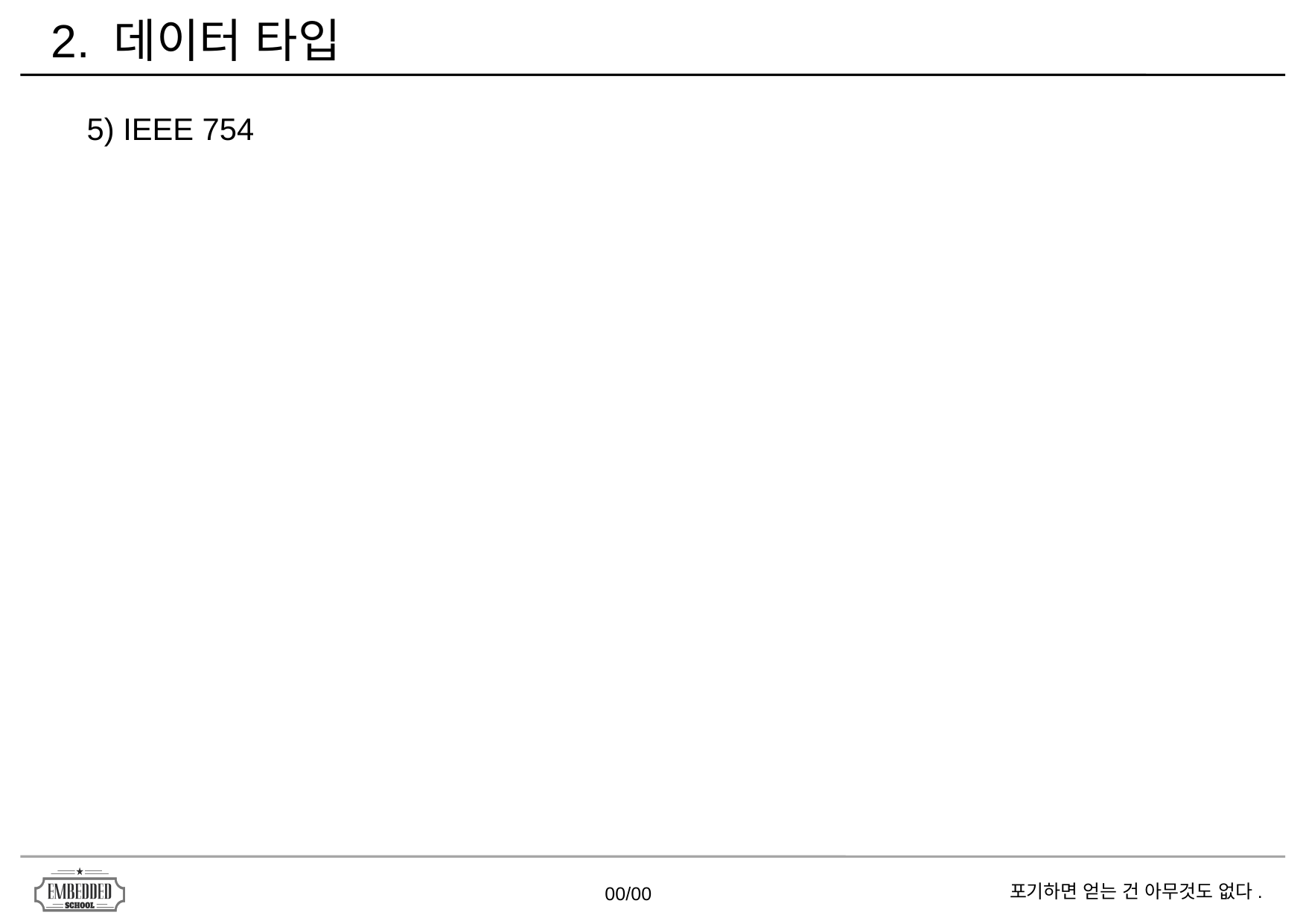

2. 데이터 타입
5) IEEE 754

00/00